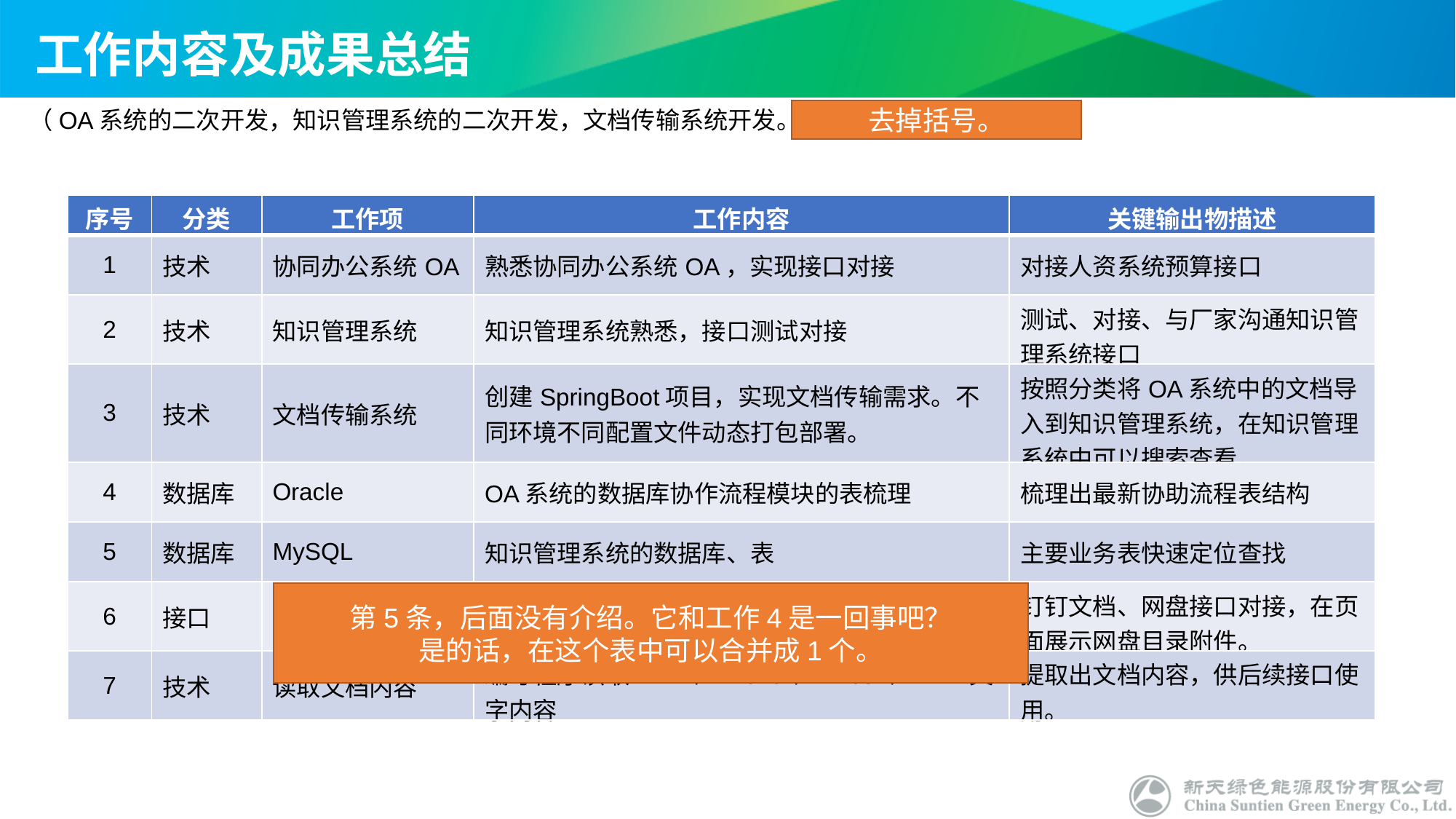

工作内容及成果总结
（OA系统的二次开发，知识管理系统的二次开发，文档传输系统开发。）
去掉括号。
| 序号 | 分类 | 工作项 | 工作内容 | 关键输出物描述 |
| --- | --- | --- | --- | --- |
| 1 | 技术 | 协同办公系统OA | 熟悉协同办公系统OA，实现接口对接 | 对接人资系统预算接口 |
| 2 | 技术 | 知识管理系统 | 知识管理系统熟悉，接口测试对接 | 测试、对接、与厂家沟通知识管理系统接口 |
| 3 | 技术 | 文档传输系统 | 创建SpringBoot项目，实现文档传输需求。不同环境不同配置文件动态打包部署。 | 按照分类将OA系统中的文档导入到知识管理系统，在知识管理系统中可以搜索查看。 |
| 4 | 数据库 | Oracle | OA系统的数据库协作流程模块的表梳理 | 梳理出最新协助流程表结构 |
| 5 | 数据库 | MySQL | 知识管理系统的数据库、表 | 主要业务表快速定位查找 |
| 6 | 接口 | 钉钉接口 | 钉钉文档、钉钉网盘接口研究，对接 | 钉钉文档、网盘接口对接，在页面展示网盘目录附件。 |
| 7 | 技术 | 读取文档内容 | 编写程序读取PDF、World、Excel、PPT文字内容 | 提取出文档内容，供后续接口使用。 |
第5条，后面没有介绍。它和工作4是一回事吧？
是的话，在这个表中可以合并成1个。